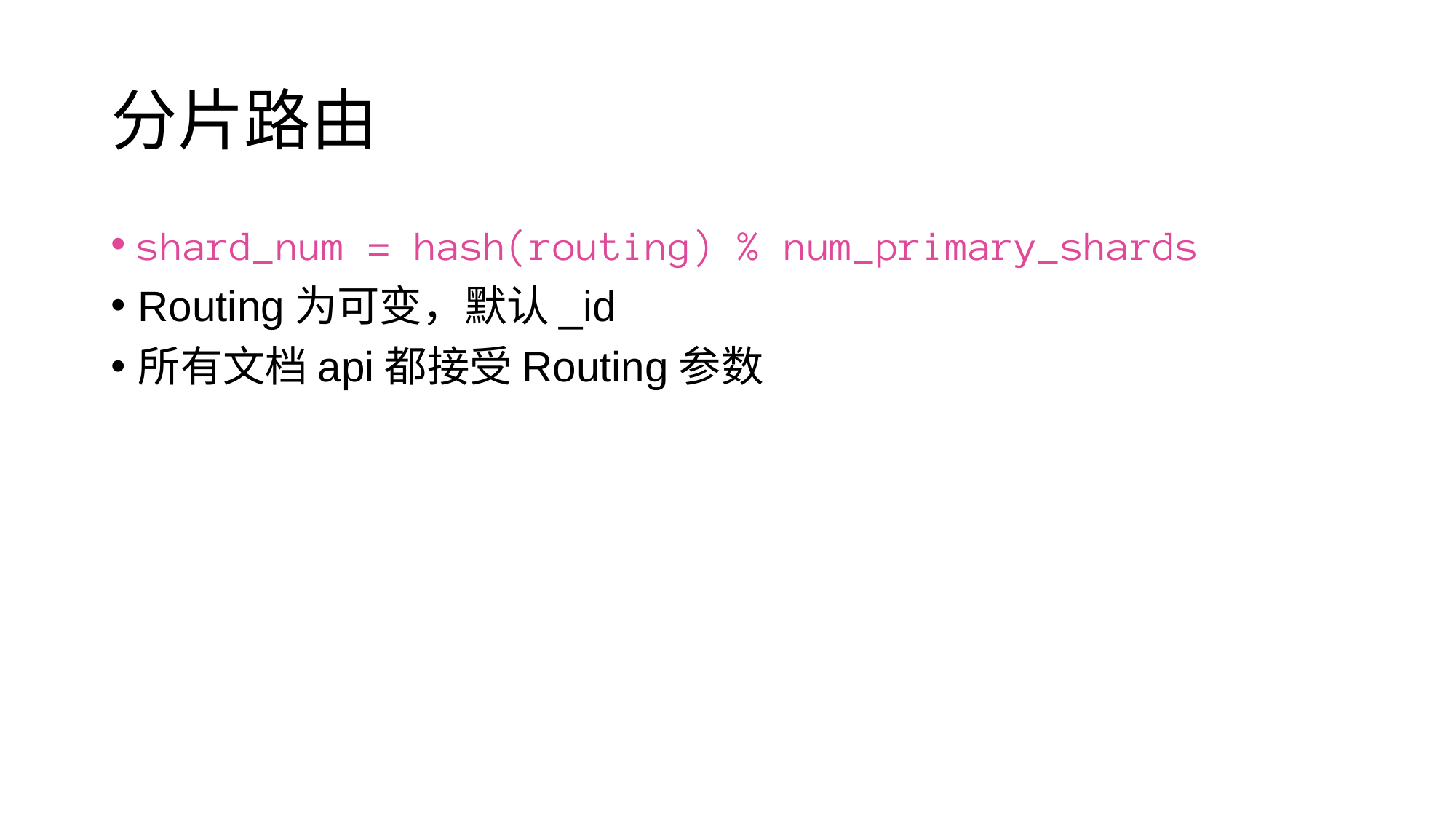

# 分片路由
shard_num = hash(routing) % num_primary_shards
Routing为可变，默认_id
所有文档api都接受Routing参数